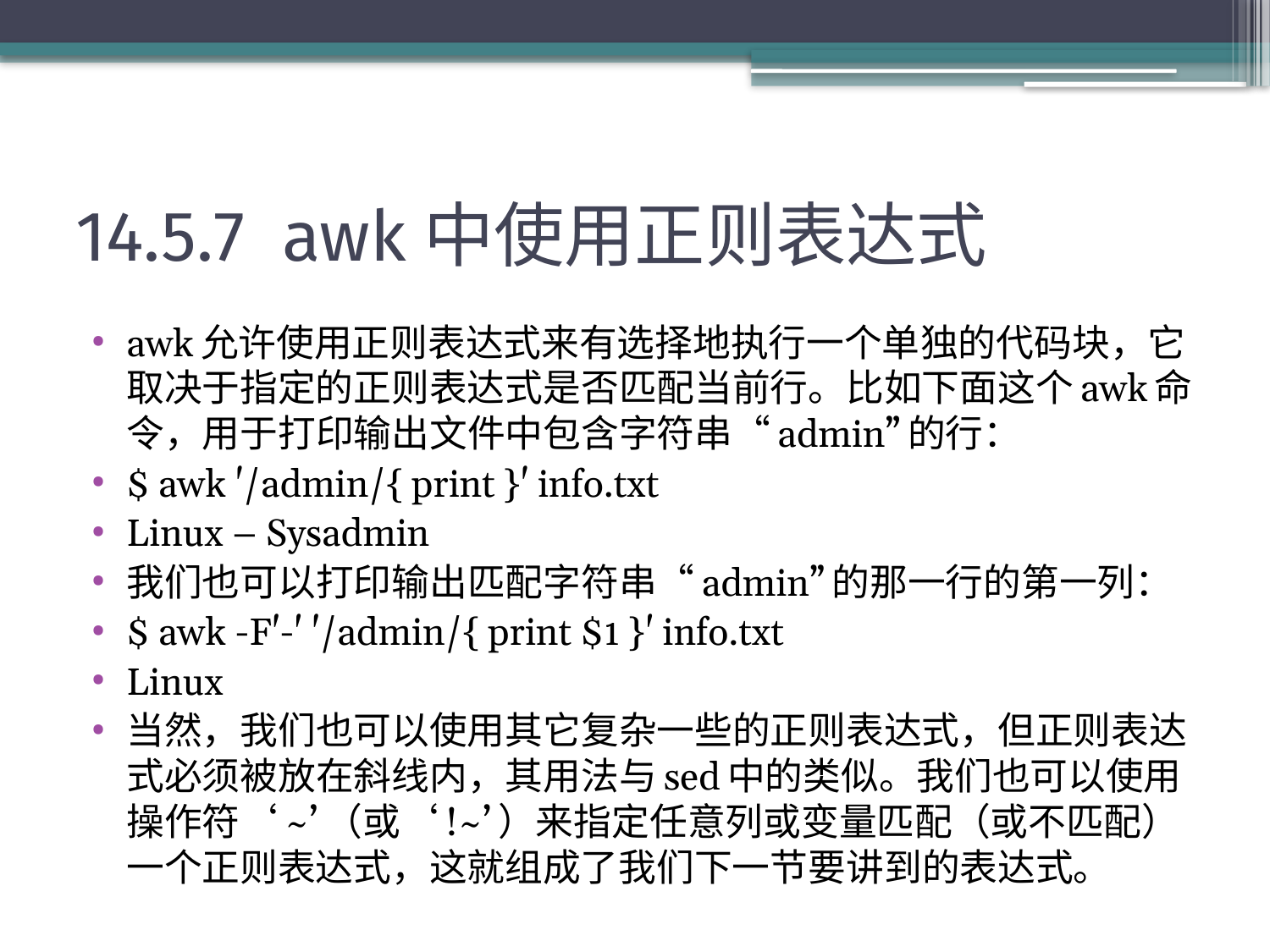

# 14.5.7  awk中使用正则表达式
awk允许使用正则表达式来有选择地执行一个单独的代码块，它取决于指定的正则表达式是否匹配当前行。比如下面这个awk命令，用于打印输出文件中包含字符串“admin”的行：
$ awk '/admin/{ print }' info.txt
Linux – Sysadmin
我们也可以打印输出匹配字符串“admin”的那一行的第一列：
$ awk -F'-' '/admin/{ print $1 }' info.txt
Linux
当然，我们也可以使用其它复杂一些的正则表达式，但正则表达式必须被放在斜线内，其用法与sed中的类似。我们也可以使用操作符‘~’（或‘!~’）来指定任意列或变量匹配（或不匹配）一个正则表达式，这就组成了我们下一节要讲到的表达式。